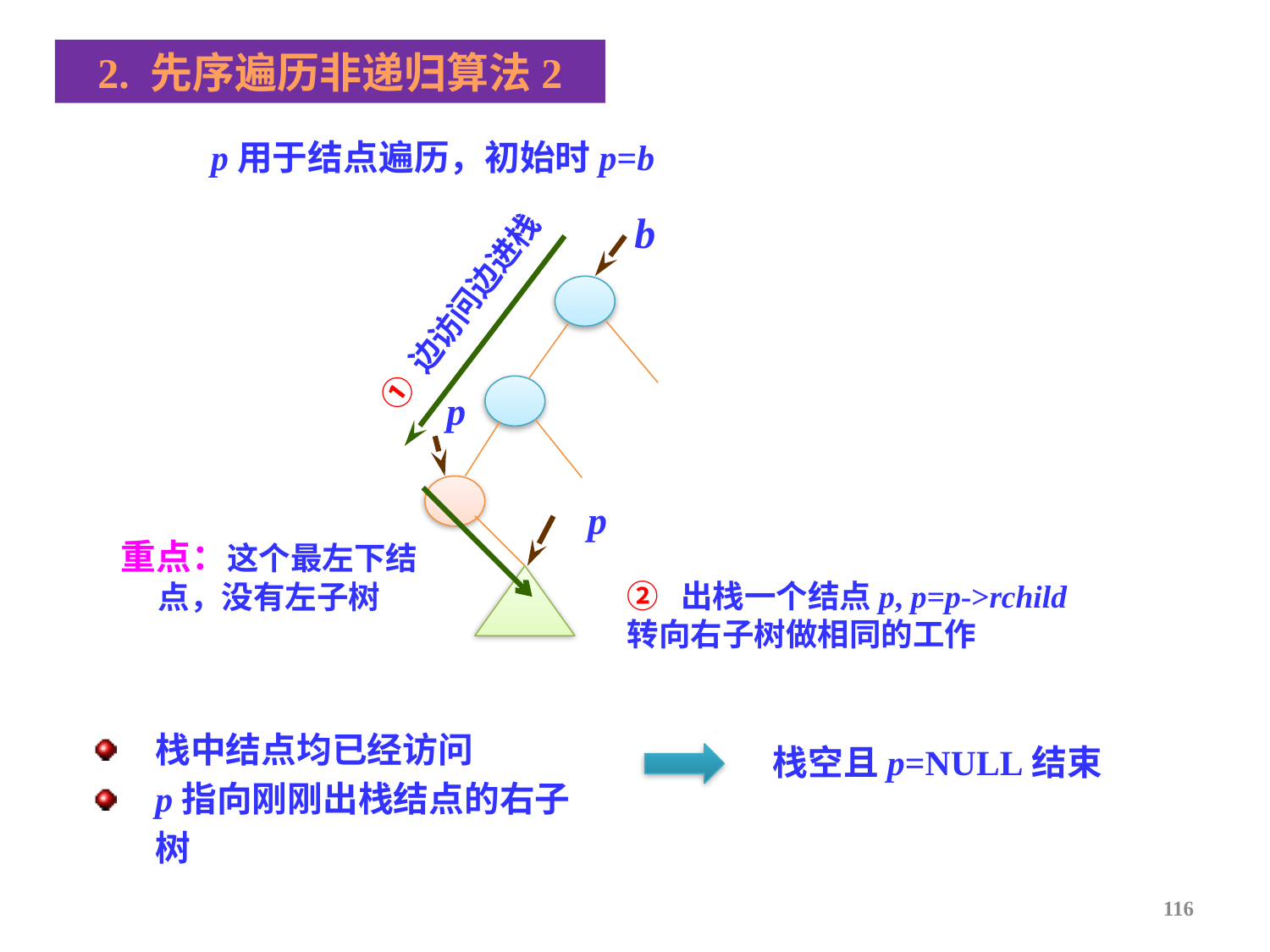

2. 先序遍历非递归算法2
p用于结点遍历，初始时p=b

① 边访问边进栈
b

p

p

②  出栈一个结点p, p=p->rchild 转向右子树做相同的工作

重点：这个最左下结点，没有左子树

栈中结点均已经访问
p指向刚刚出栈结点的右子树
栈空且p=NULL结束

116